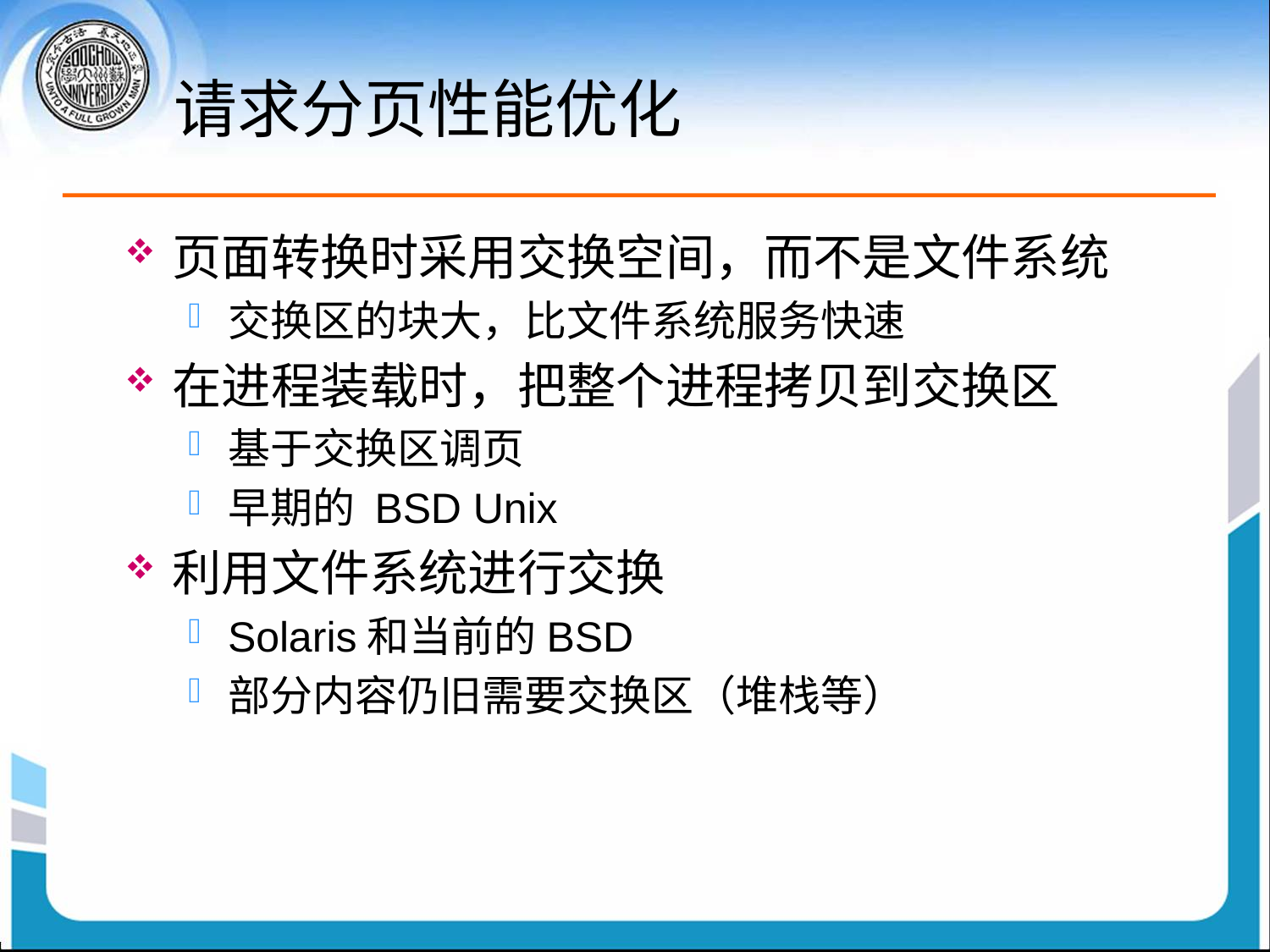

# 请求分页性能优化
页面转换时采用交换空间，而不是文件系统
交换区的块大，比文件系统服务快速
在进程装载时，把整个进程拷贝到交换区
基于交换区调页
早期的 BSD Unix
利用文件系统进行交换
Solaris和当前的BSD
部分内容仍旧需要交换区（堆栈等）